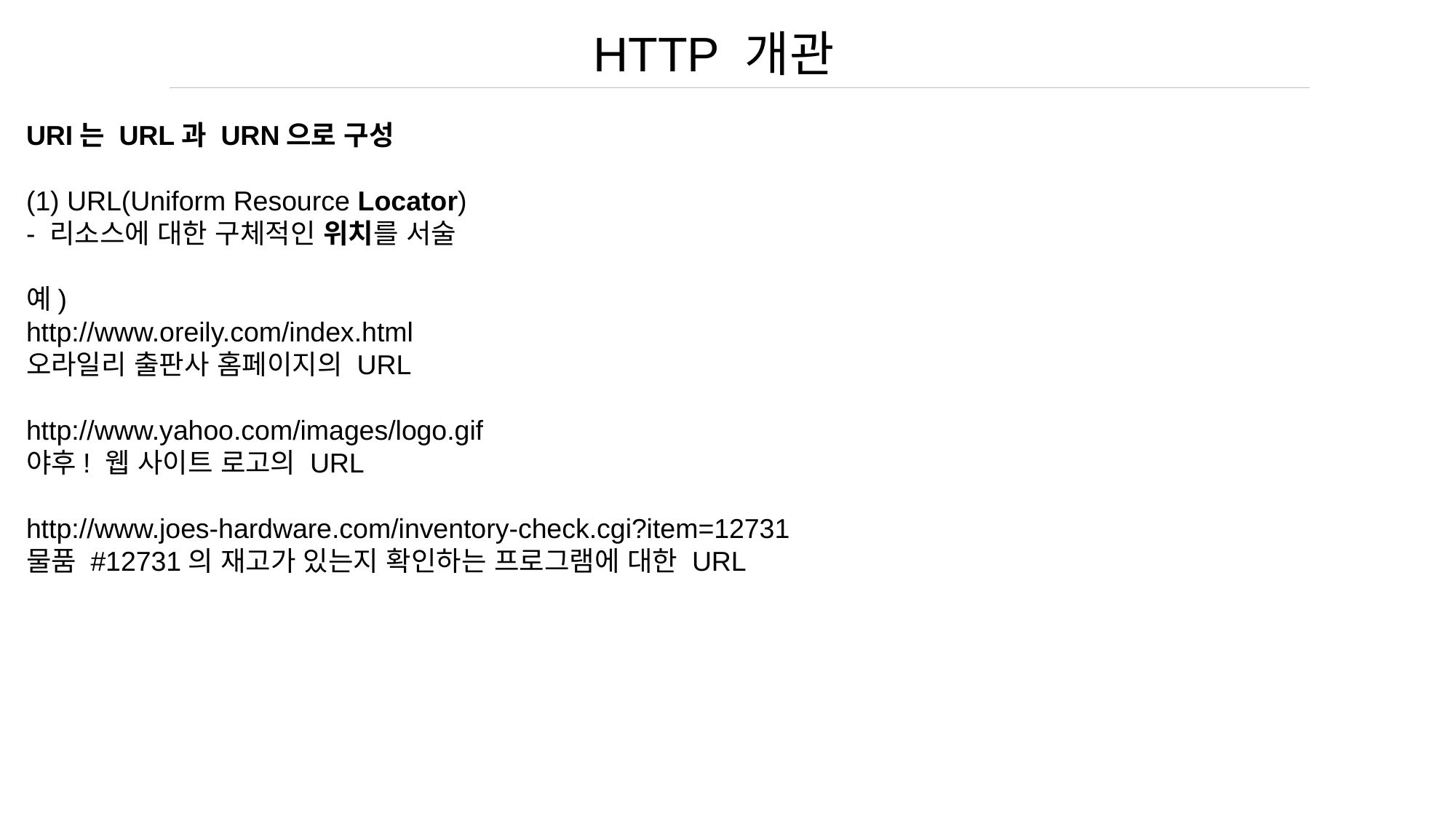

HTTP 개관
URI는 URL과 URN으로 구성

(1) URL(Uniform Resource Locator)
- 리소스에 대한 구체적인 위치를 서술

예)
http://www.oreily.com/index.html
오라일리 출판사 홈페이지의 URL

http://www.yahoo.com/images/logo.gif
야후! 웹 사이트 로고의 URL

http://www.joes-hardware.com/inventory-check.cgi?item=12731
물품 #12731의 재고가 있는지 확인하는 프로그램에 대한 URL